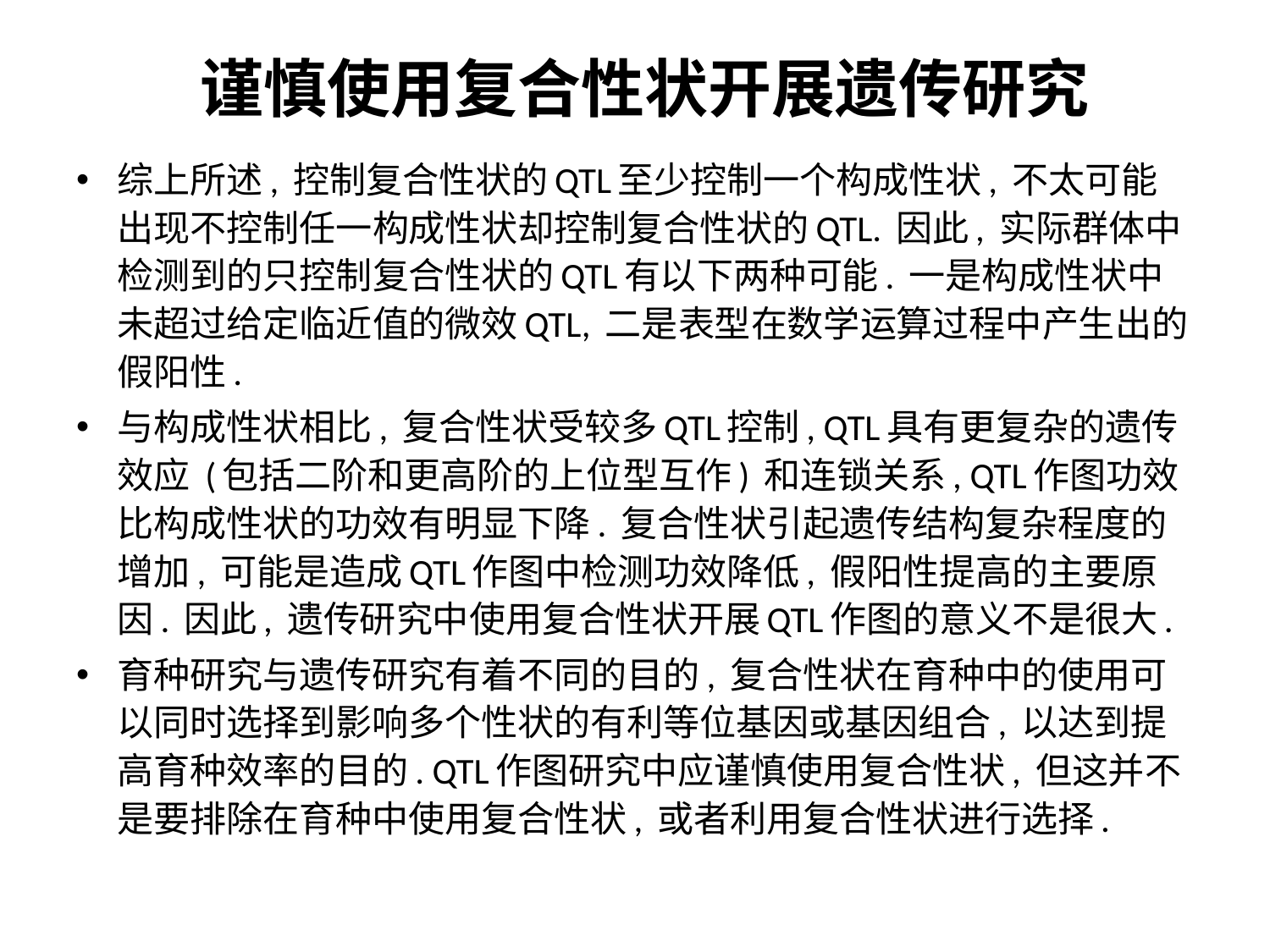

# 谨慎使用复合性状开展遗传研究
综上所述, 控制复合性状的QTL至少控制一个构成性状, 不太可能出现不控制任一构成性状却控制复合性状的QTL. 因此, 实际群体中检测到的只控制复合性状的QTL有以下两种可能. 一是构成性状中未超过给定临近值的微效QTL, 二是表型在数学运算过程中产生出的假阳性.
与构成性状相比, 复合性状受较多QTL控制, QTL具有更复杂的遗传效应 (包括二阶和更高阶的上位型互作) 和连锁关系, QTL作图功效比构成性状的功效有明显下降. 复合性状引起遗传结构复杂程度的增加, 可能是造成QTL作图中检测功效降低, 假阳性提高的主要原因. 因此, 遗传研究中使用复合性状开展QTL作图的意义不是很大.
育种研究与遗传研究有着不同的目的, 复合性状在育种中的使用可以同时选择到影响多个性状的有利等位基因或基因组合, 以达到提高育种效率的目的. QTL作图研究中应谨慎使用复合性状, 但这并不是要排除在育种中使用复合性状, 或者利用复合性状进行选择.